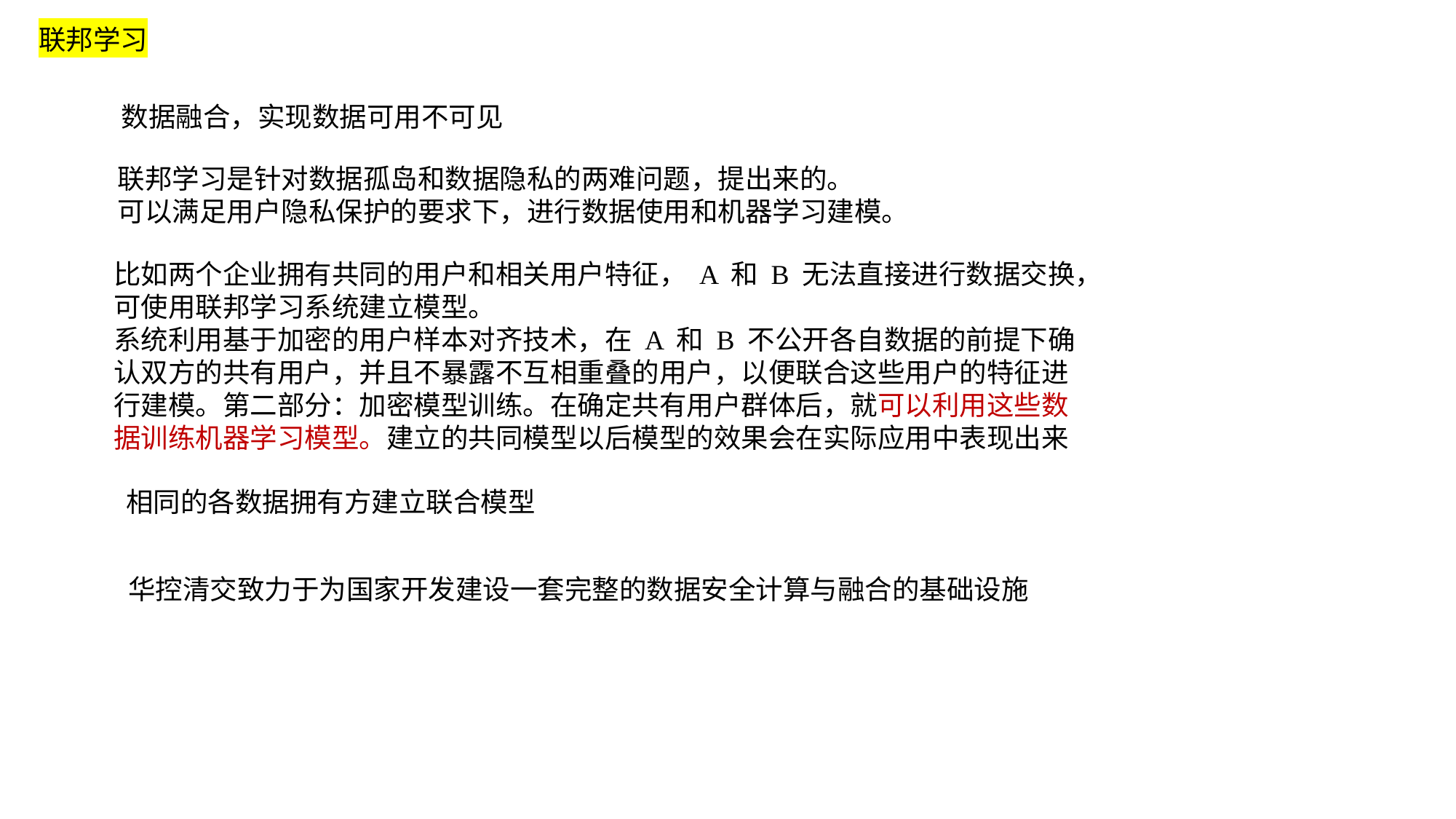

联邦学习
数据融合，实现数据可用不可见
联邦学习是针对数据孤岛和数据隐私的两难问题，提出来的。
可以满足用户隐私保护的要求下，进行数据使用和机器学习建模。
比如两个企业拥有共同的用户和相关用户特征， A 和 B 无法直接进行数据交换，可使用联邦学习系统建立模型。
系统利用基于加密的用户样本对齐技术，在 A 和 B 不公开各自数据的前提下确认双方的共有用户，并且不暴露不互相重叠的用户，以便联合这些用户的特征进行建模。第二部分：加密模型训练。在确定共有用户群体后，就可以利用这些数据训练机器学习模型。建立的共同模型以后模型的效果会在实际应用中表现出来
相同的各数据拥有方建立联合模型
华控清交致力于为国家开发建设一套完整的数据安全计算与融合的基础设施